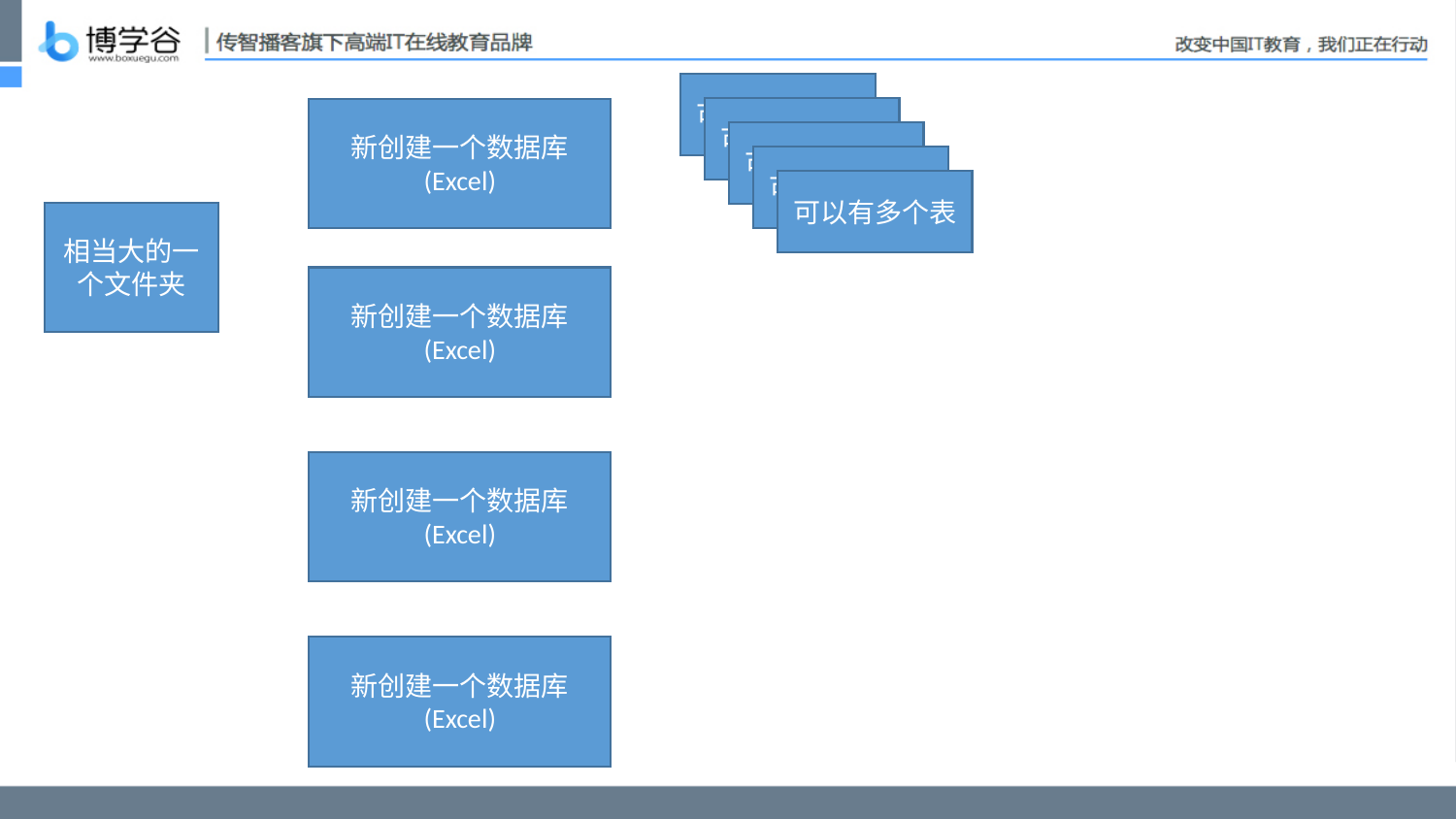

可以有多个表
可以有多个表
新创建一个数据库
(Excel)
可以有多个表
可以有多个表
可以有多个表
相当大的一个文件夹
新创建一个数据库
(Excel)
新创建一个数据库
(Excel)
新创建一个数据库
(Excel)